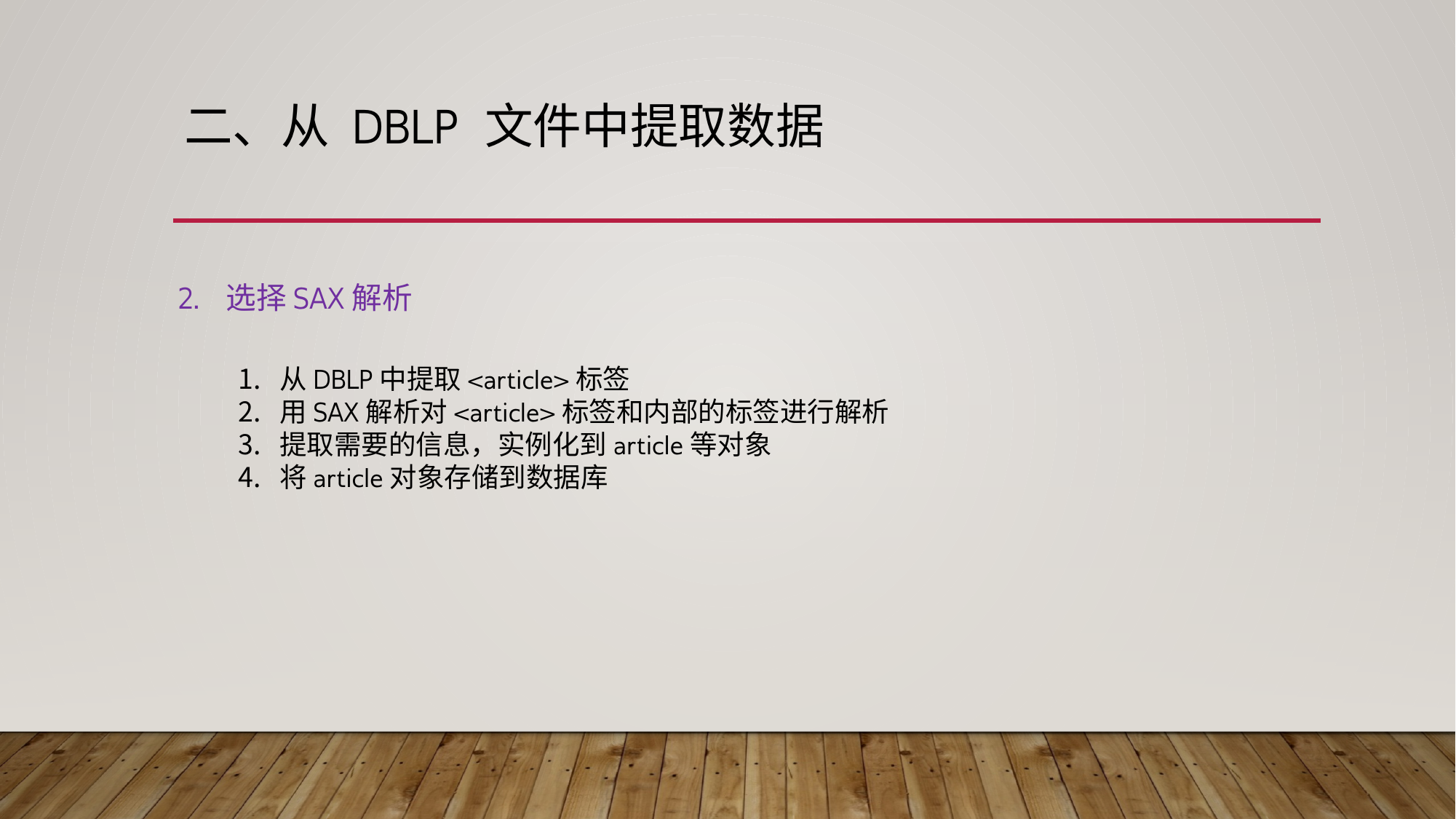

# 二、从 dblp 文件中提取数据
2.  选择SAX解析
从DBLP中提取<article>标签
用SAX解析对<article>标签和内部的标签进行解析
提取需要的信息，实例化到article等对象
将article对象存储到数据库